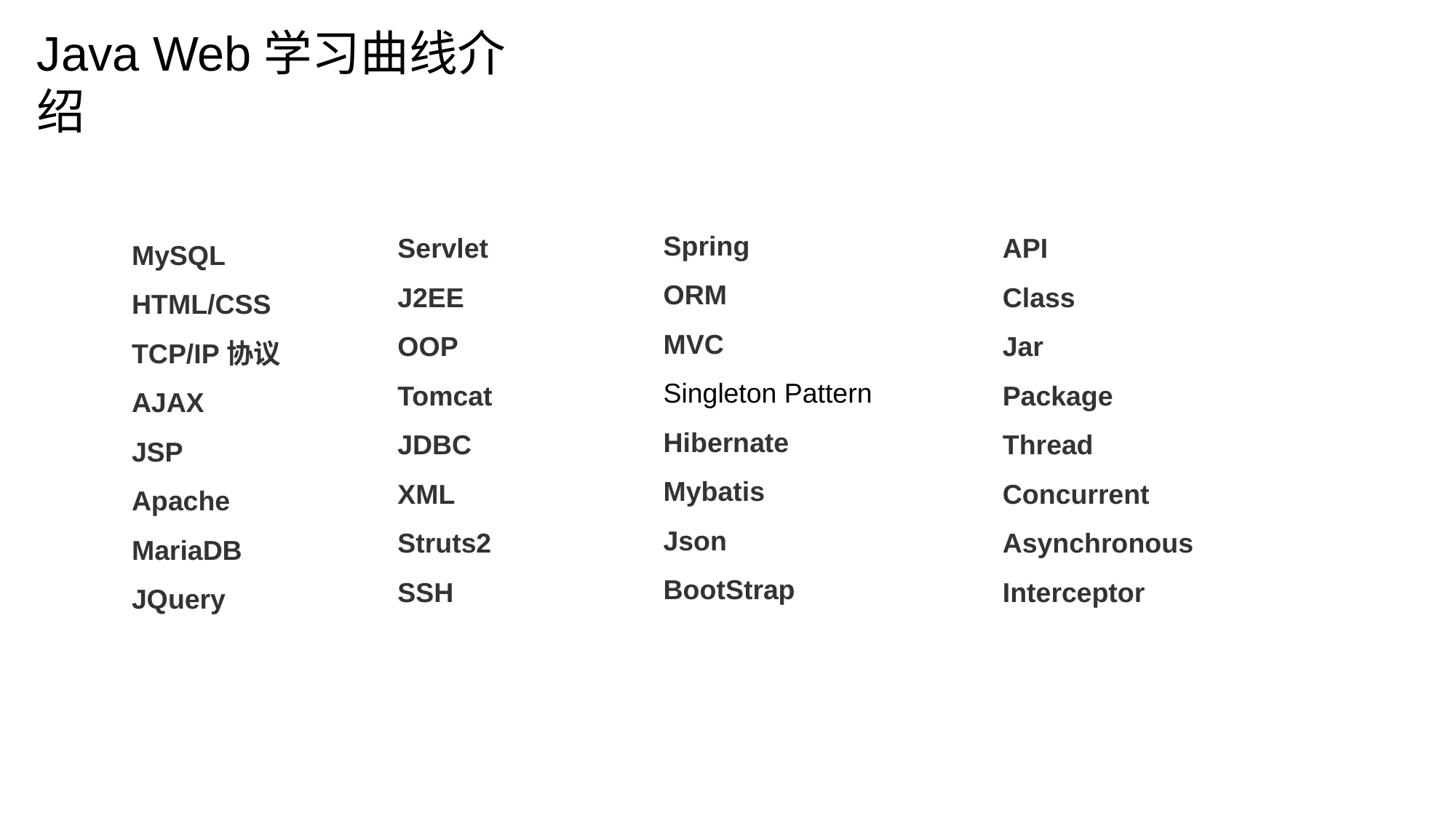

Java Web学习曲线介绍
Spring
ORM
MVC
Singleton Pattern
Hibernate
Mybatis
Json
BootStrap

Servlet
J2EE
OOP
Tomcat
JDBC
XML
Struts2
SSH

API
Class
Jar
Package
Thread
Concurrent
Asynchronous
Interceptor

MySQL
HTML/CSS
TCP/IP协议
AJAX
JSP
Apache
MariaDB
JQuery